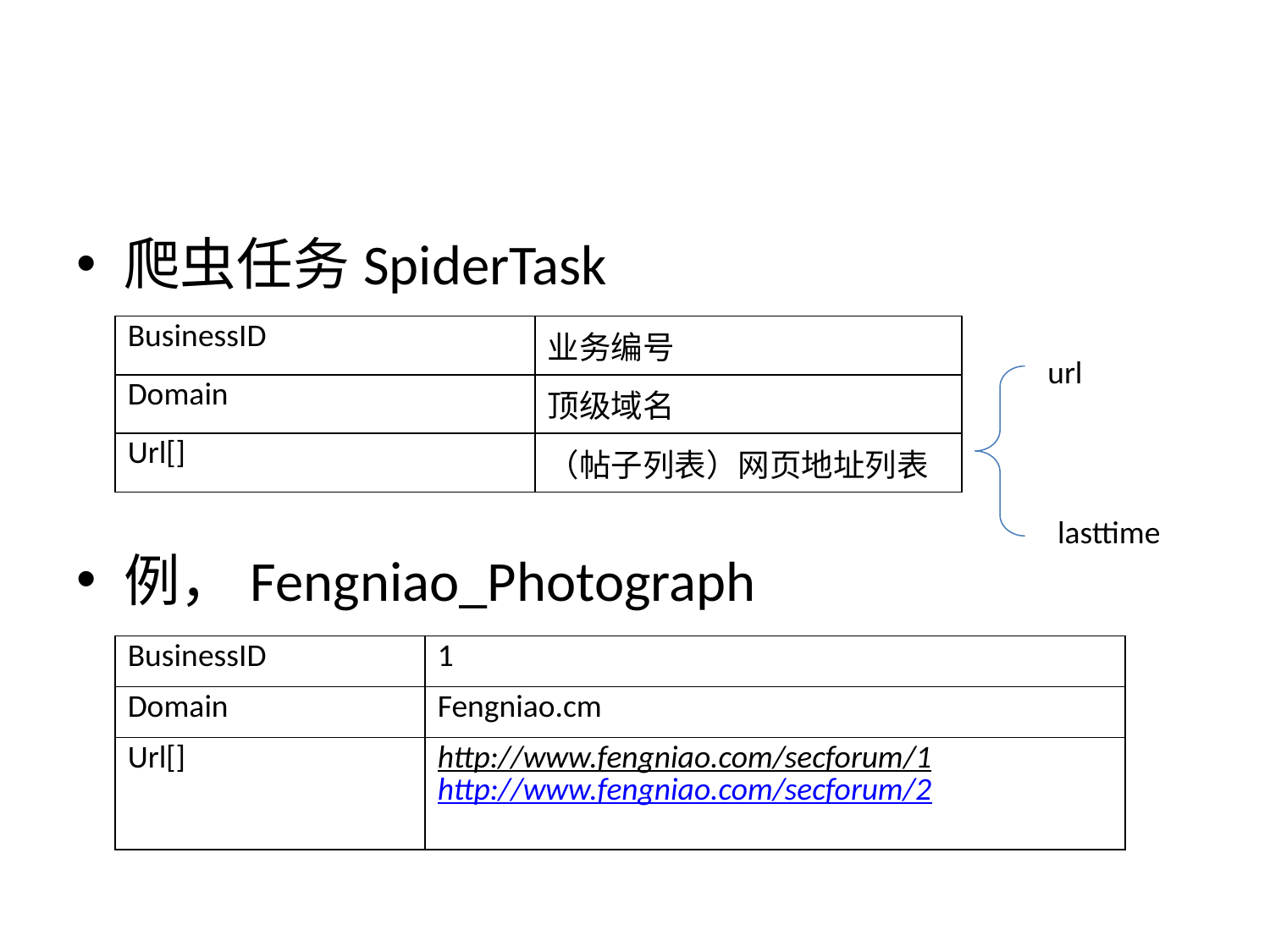

#
爬虫任务SpiderTask

例，Fengniao_Photograph

| BusinessID | 业务编号 |
| --- | --- |
| Domain | 顶级域名 |
| Url[] | （帖子列表）网页地址列表 |
url

lasttime
| BusinessID | 1 |
| --- | --- |
| Domain | Fengniao.cm |
| Url[] | http://www.fengniao.com/secforum/1 http://www.fengniao.com/secforum/2 |